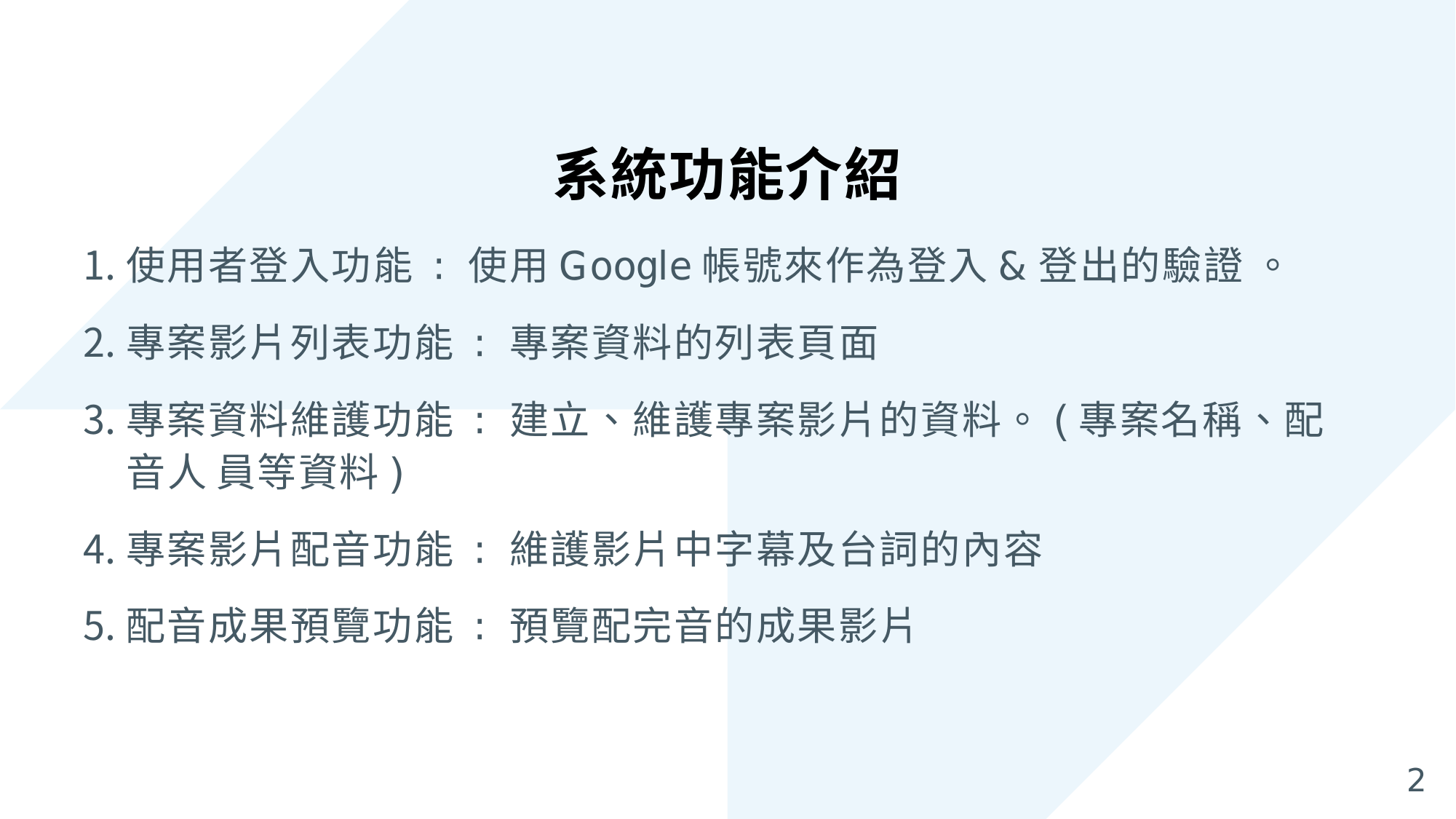

# 系統功能介紹
使⽤者登入功能 : 使⽤Google帳號來作為登入&登出的驗證 。
專案影片列表功能 : 專案資料的列表⾴⾯
專案資料維護功能 : 建立、維護專案影片的資料。(專案名稱、配⾳⼈ 員等資料)
專案影片配⾳功能 : 維護影片中字幕及台詞的內容
配⾳成果預覽功能 : 預覽配完⾳的成果影片
2